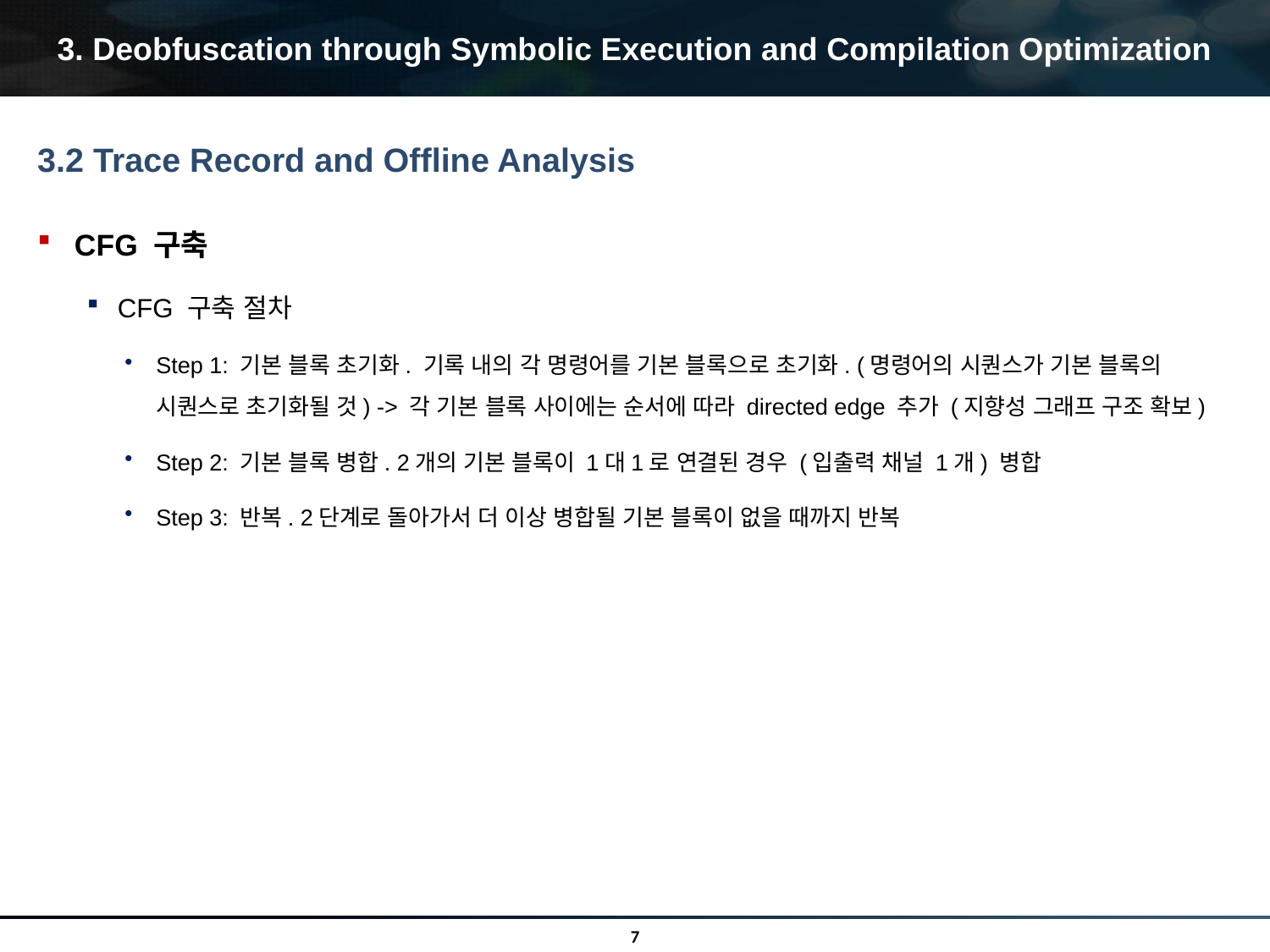

# 3. Deobfuscation through Symbolic Execution and Compilation Optimization
3.2 Trace Record and Offline Analysis
CFG 구축
CFG 구축 절차
Step 1: 기본 블록 초기화. 기록 내의 각 명령어를 기본 블록으로 초기화. (명령어의 시퀀스가 기본 블록의 시퀀스로 초기화될 것) -> 각 기본 블록 사이에는 순서에 따라 directed edge 추가 (지향성 그래프 구조 확보)
Step 2: 기본 블록 병합. 2개의 기본 블록이 1대1로 연결된 경우 (입출력 채널 1개) 병합
Step 3: 반복. 2단계로 돌아가서 더 이상 병합될 기본 블록이 없을 때까지 반복